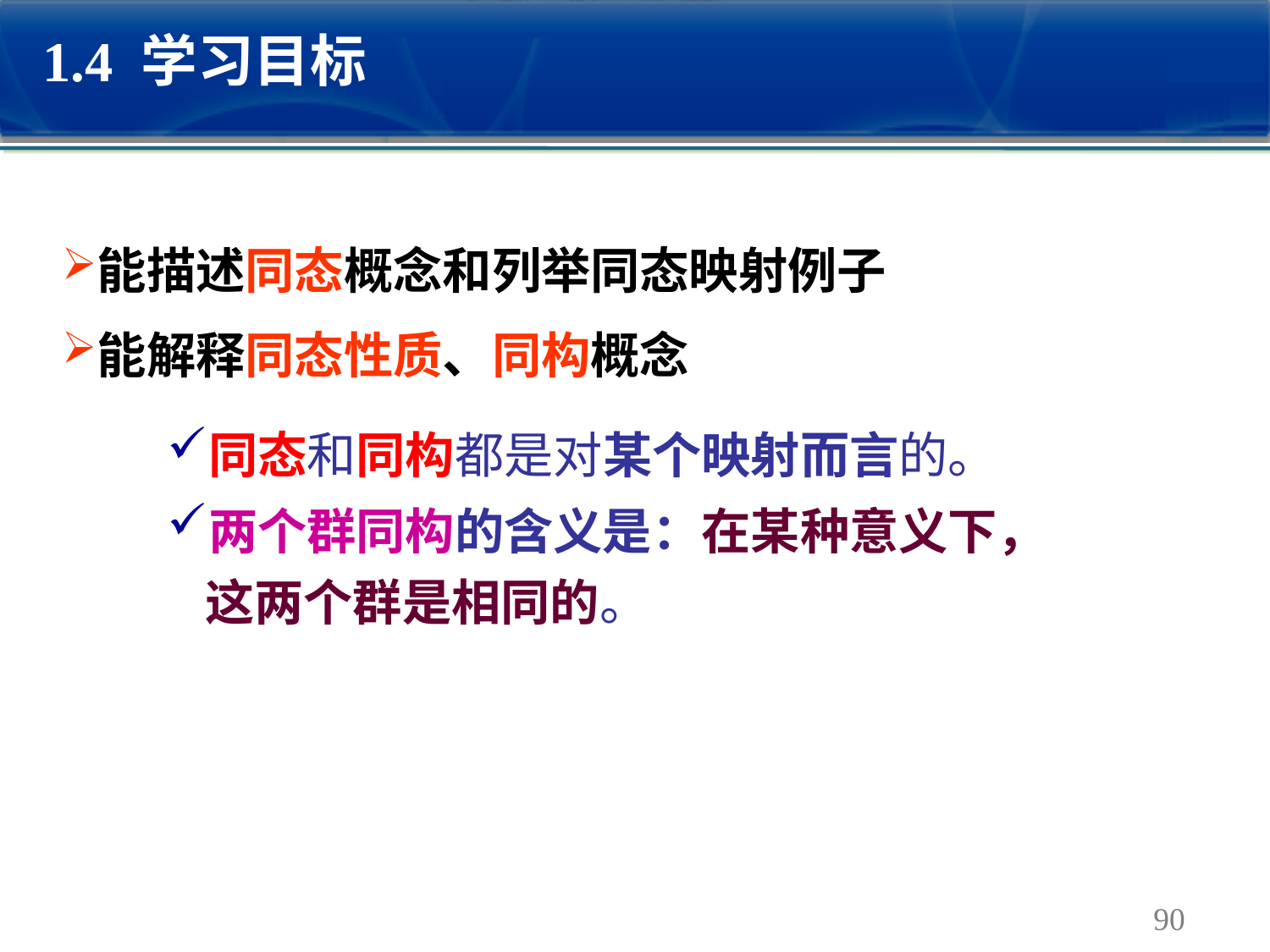

1.4 学习目标
能描述同态概念和列举同态映射例子
能解释同态性质、同构概念
同态和同构都是对某个映射而言的。
两个群同构的含义是：在某种意义下，这两个群是相同的。
90